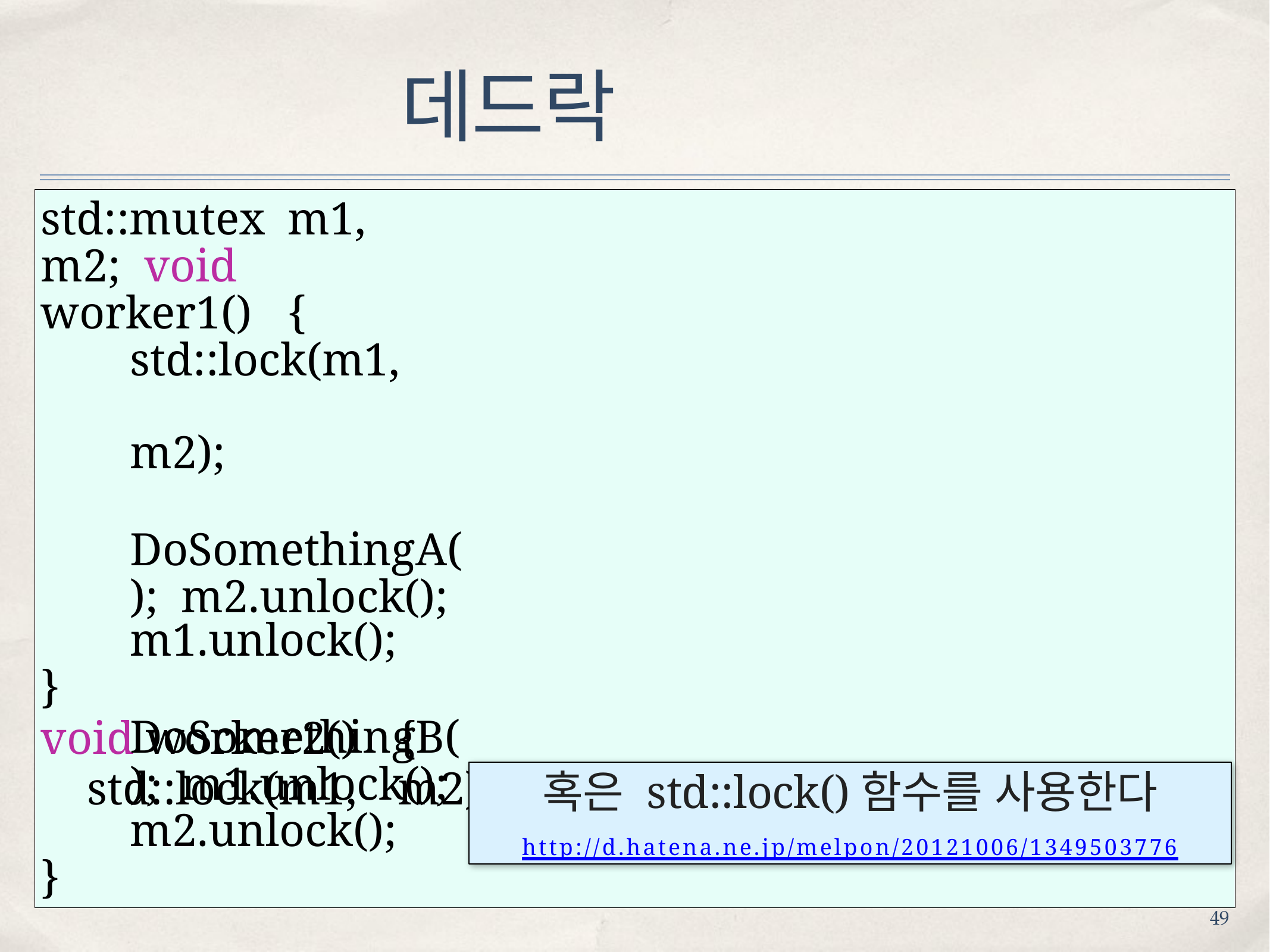

# 데드락

std::mutex	m1,	m2;  void	worker1()	{
std::lock(m1,	m2);

DoSomethingA();  m2.unlock();
m1.unlock();
}
void worker2()	{
    std::lock(m1,	m2);
DoSomethingB();  m1.unlock();
m2.unlock();

혹은 std::lock()함수를 사용한다
http://d.hatena.ne.jp/melpon/20121006/1349503776
}
49